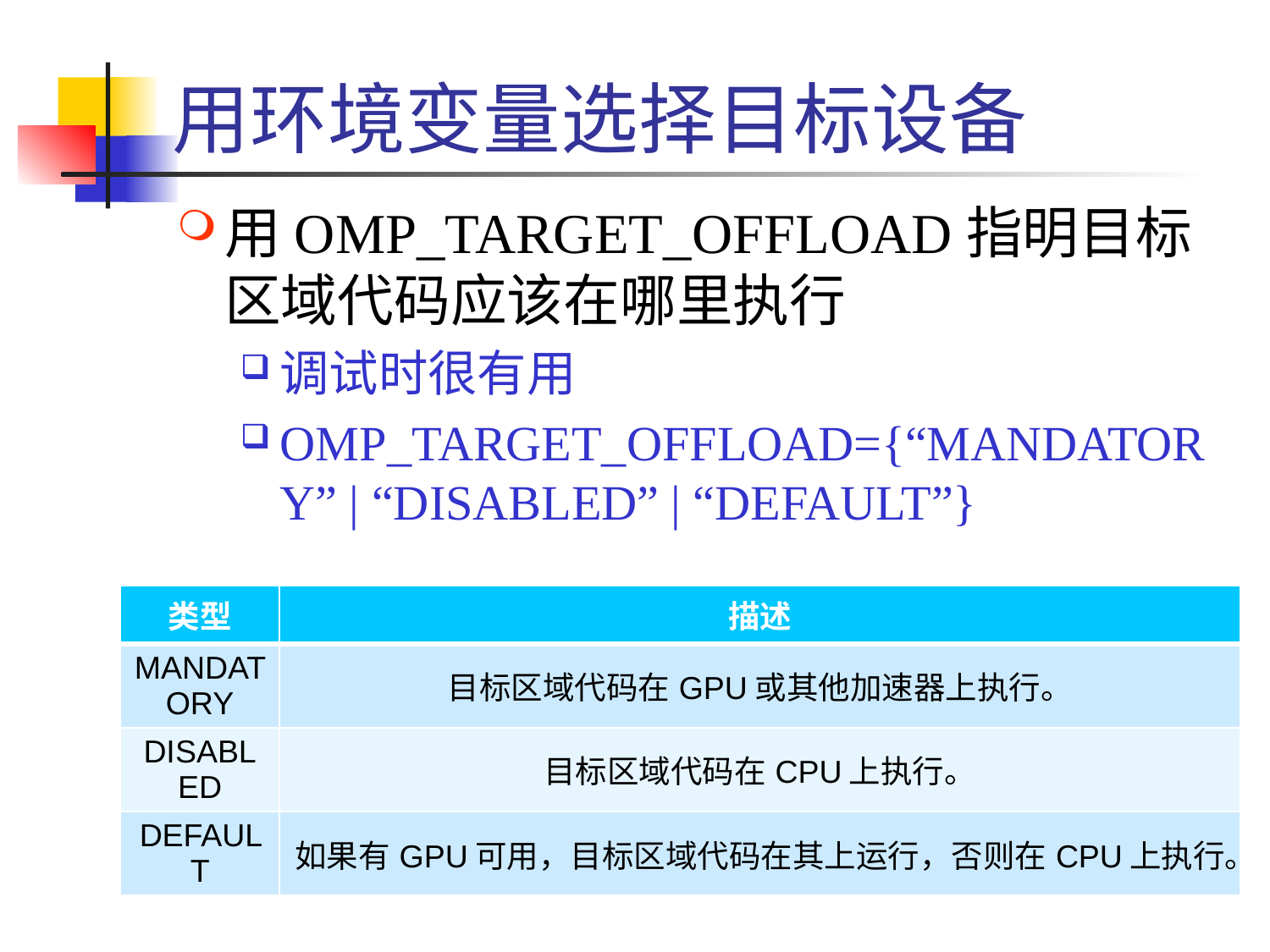

# 用环境变量选择目标设备
用OMP_TARGET_OFFLOAD指明目标区域代码应该在哪里执行
调试时很有用
OMP_TARGET_OFFLOAD={“MANDATORY” | “DISABLED” | “DEFAULT”}
| 类型 | 描述 |
| --- | --- |
| MANDATORY | 目标区域代码在GPU或其他加速器上执行。 |
| DISABLED | 目标区域代码在CPU上执行。 |
| DEFAULT | 如果有GPU可用，目标区域代码在其上运行，否则在CPU上执行。 |